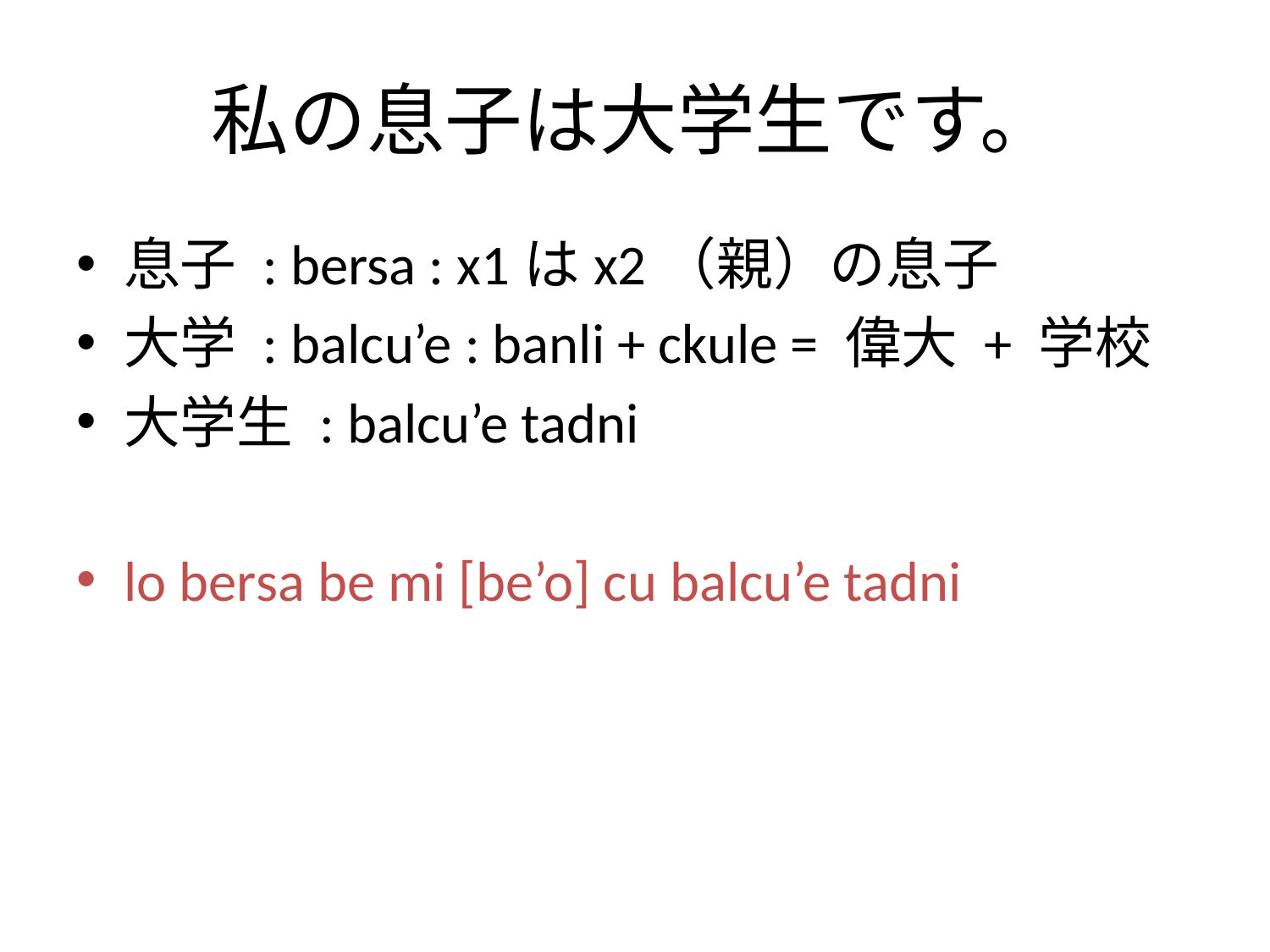

# 私の息子は大学生です。
息子 : bersa : x1はx2（親）の息子
大学 : balcu’e : banli + ckule = 偉大 + 学校
大学生 : balcu’e tadni

lo bersa be mi [be’o] cu balcu’e tadni